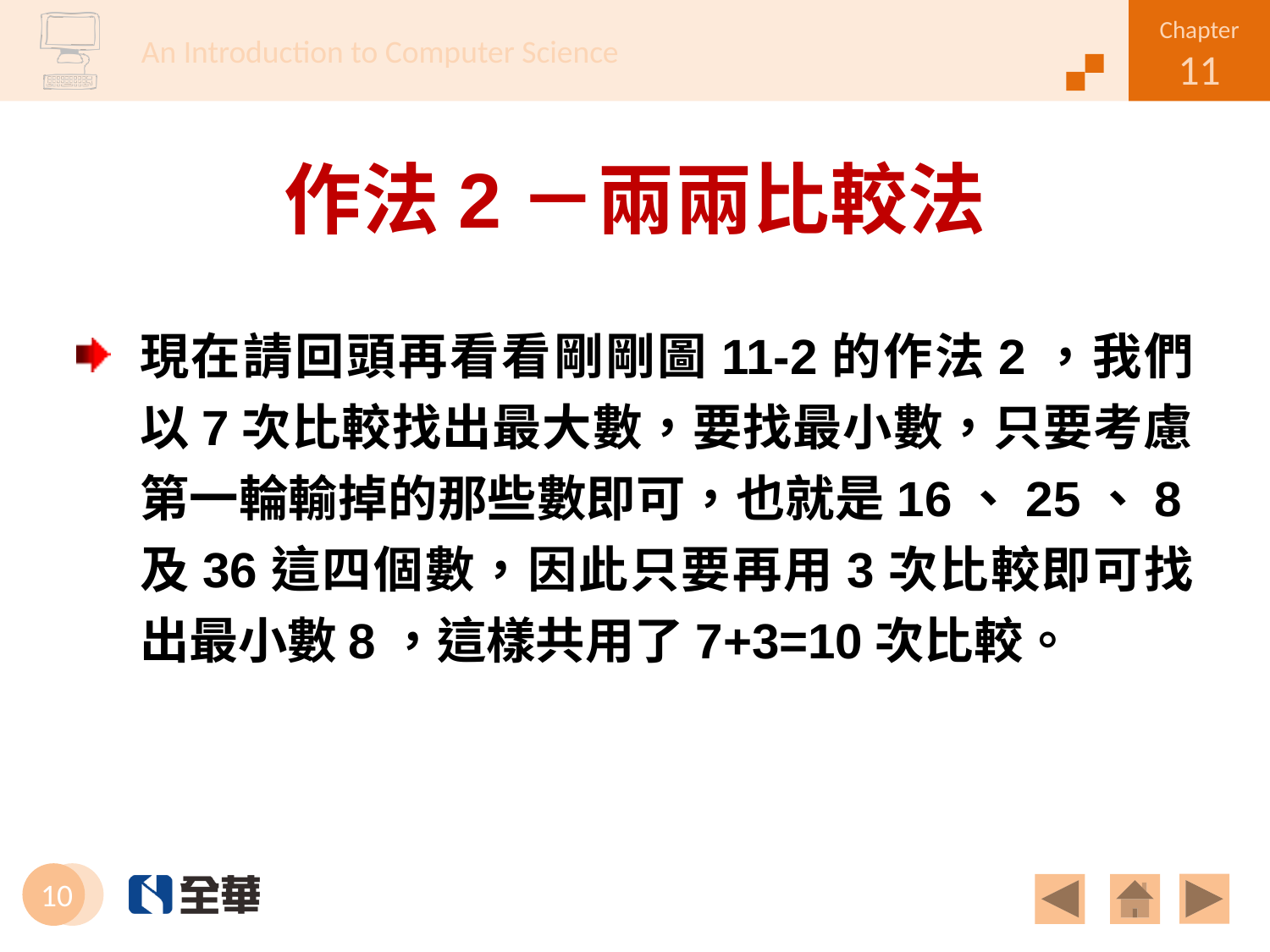

# 作法2－兩兩比較法
現在請回頭再看看剛剛圖11-2的作法2，我們以7次比較找出最大數，要找最小數，只要考慮第一輪輸掉的那些數即可，也就是16、25、8及36這四個數，因此只要再用3次比較即可找出最小數8，這樣共用了7+3=10次比較。